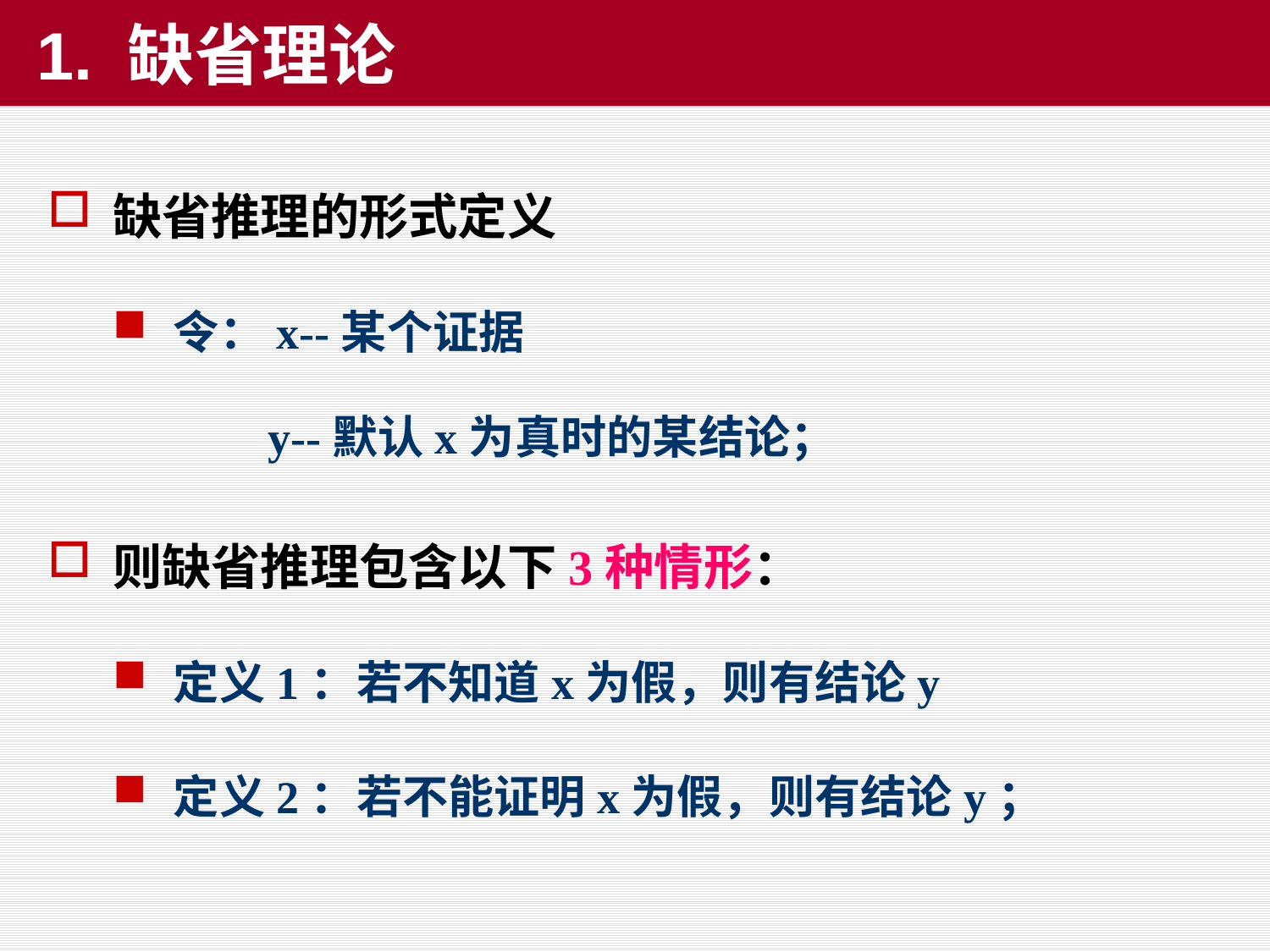

# 1. 缺省理论
缺省推理的形式定义
令：x--某个证据
        y--默认x为真时的某结论；
则缺省推理包含以下3种情形：
定义1：若不知道x为假，则有结论y
定义2：若不能证明x为假，则有结论y；